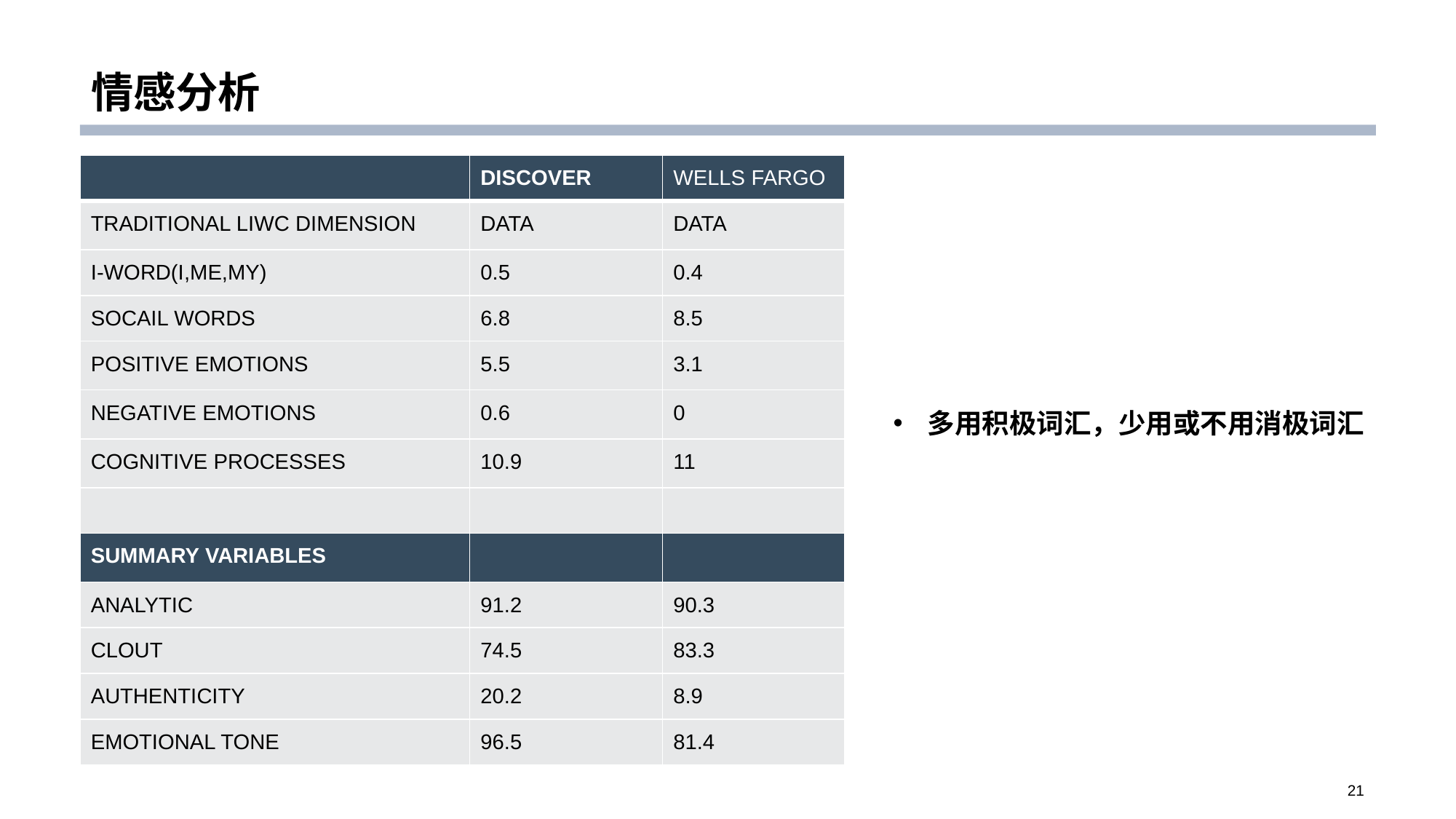

# 情感分析
|  | DISCOVER | WELLS FARGO |
| --- | --- | --- |
| TRADITIONAL LIWC DIMENSION | DATA | DATA |
| I-WORD(I,ME,MY) | 0.5 | 0.4 |
| SOCAIL WORDS | 6.8 | 8.5 |
| POSITIVE EMOTIONS | 5.5 | 3.1 |
| NEGATIVE EMOTIONS | 0.6 | 0 |
| COGNITIVE PROCESSES | 10.9 | 11 |
|  |  |  |
| SUMMARY VARIABLES |  |  |
| ANALYTIC | 91.2 | 90.3 |
| CLOUT | 74.5 | 83.3 |
| AUTHENTICITY | 20.2 | 8.9 |
| EMOTIONAL TONE | 96.5 | 81.4 |
多用积极词汇，少用或不用消极词汇
21